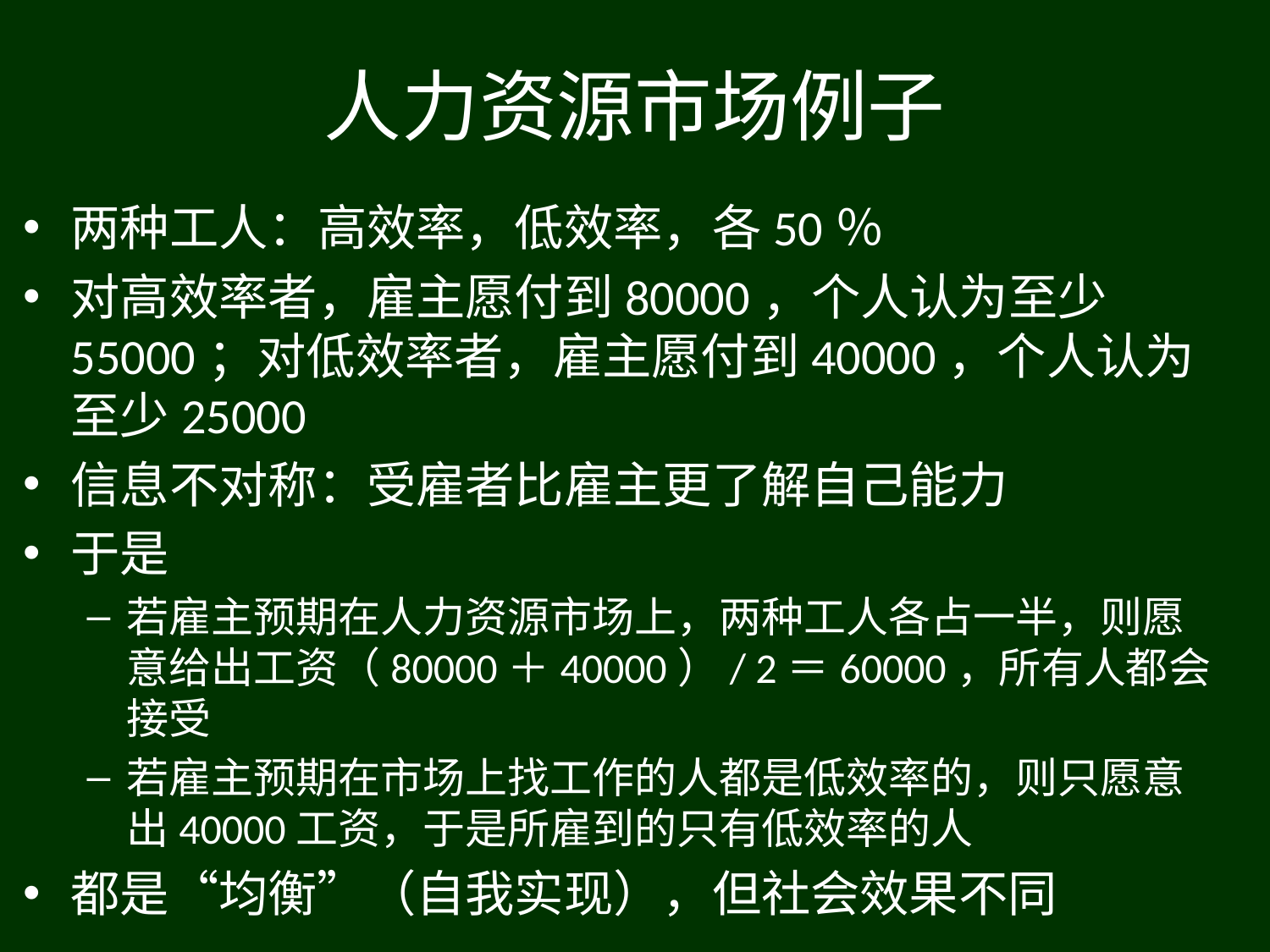

# 人力资源市场例子
两种工人：高效率，低效率，各50％
对高效率者，雇主愿付到80000，个人认为至少55000；对低效率者，雇主愿付到40000，个人认为至少25000
信息不对称：受雇者比雇主更了解自己能力
于是
若雇主预期在人力资源市场上，两种工人各占一半，则愿意给出工资（80000＋40000）/ 2＝60000，所有人都会接受
若雇主预期在市场上找工作的人都是低效率的，则只愿意出40000工资，于是所雇到的只有低效率的人
都是“均衡”（自我实现），但社会效果不同